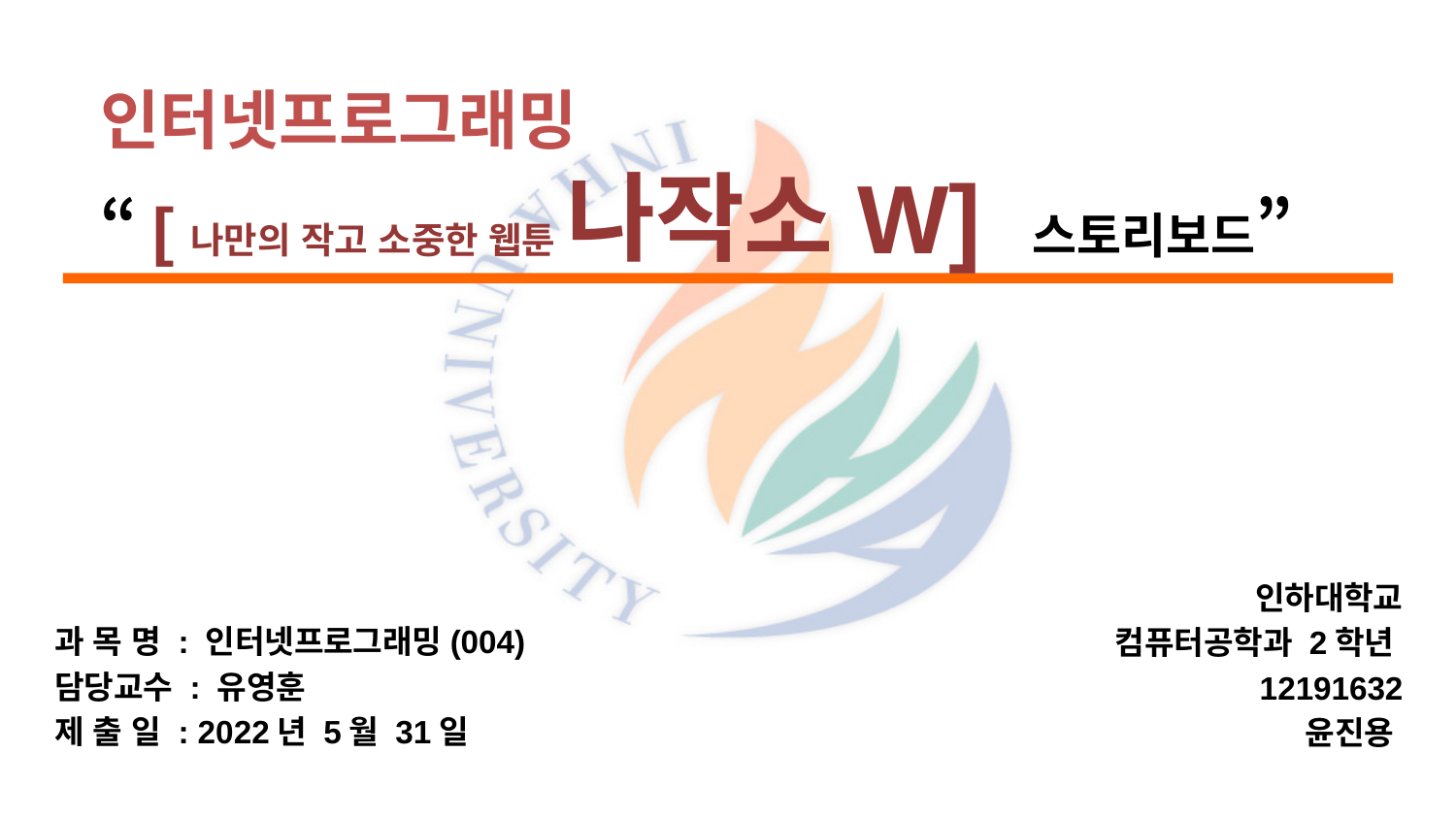

# 인터넷프로그래밍 “[나만의 작고 소중한 웹툰 나작소W]  스토리보드”
인하대학교
컴퓨터공학과 2학년
12191632
윤진용
과 목 명 : 인터넷프로그래밍(004)
담당교수 : 유영훈
제 출 일 : 2022년 5월 31일